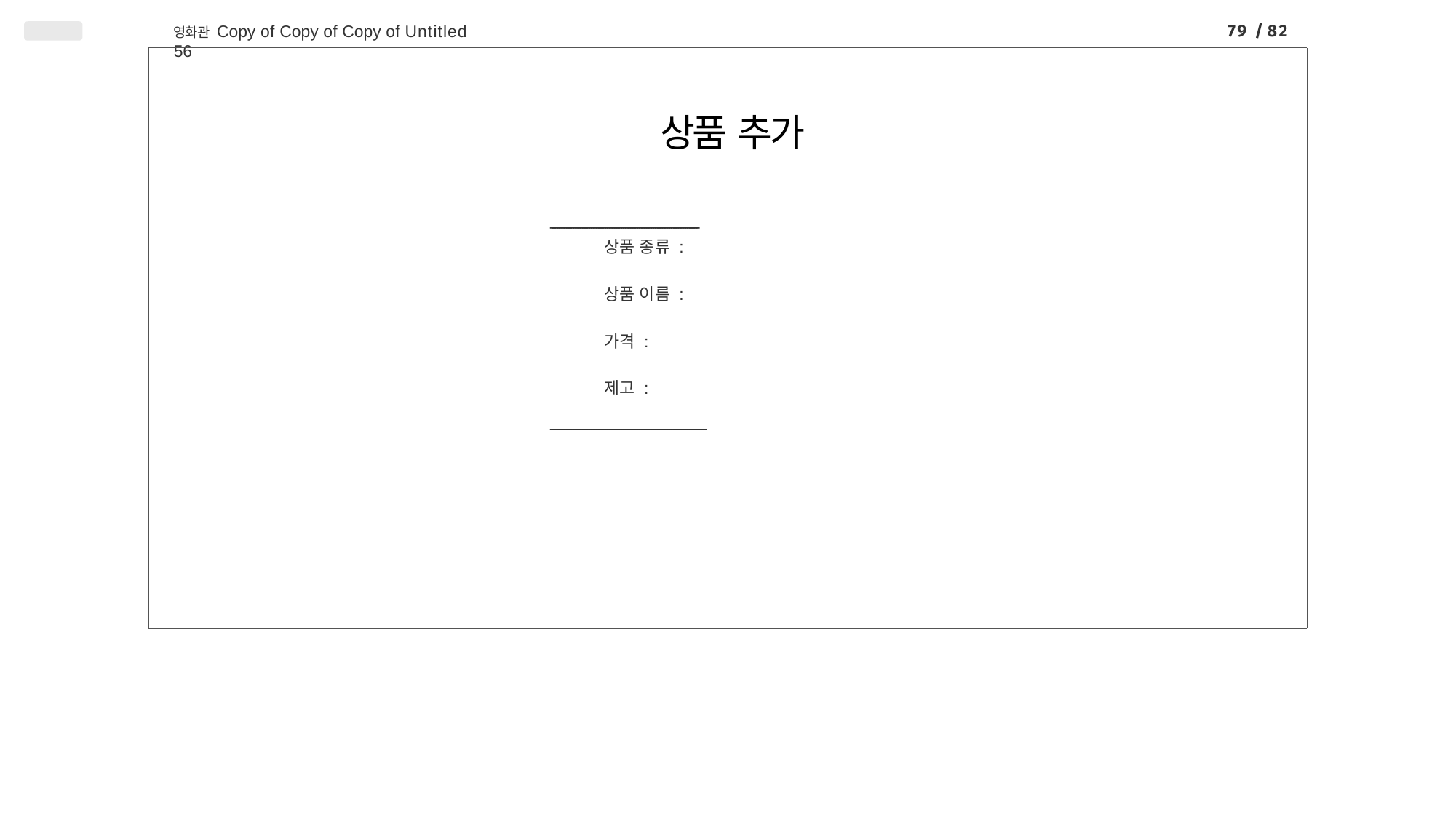

79 / 82
영화관 Copy of Copy of Copy of Untitled 56

# 상품 추가
-----------------------------------------------------------------
상품 종류 :

상품 이름 :

가격 :

제고 :

--------------------------------------------------------------------